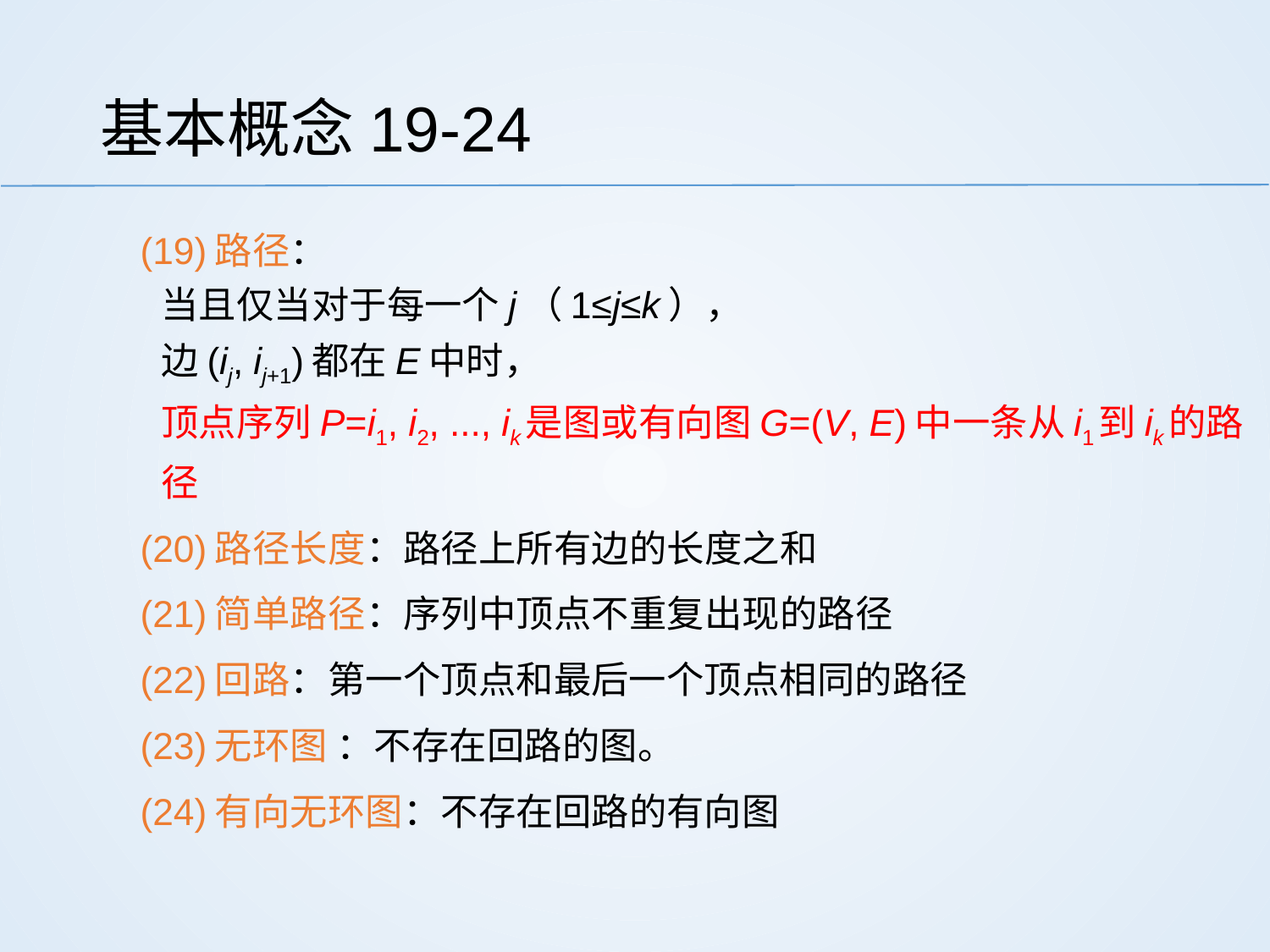

# 基本概念19-24
(19)路径：
当且仅当对于每一个j（1≤j≤k），
边(ij, ij+1)都在E中时，
顶点序列P=i1, i2, ..., ik是图或有向图G=(V, E)中一条从i1到ik的路径
(20)路径长度：路径上所有边的长度之和
(21)简单路径：序列中顶点不重复出现的路径
(22)回路：第一个顶点和最后一个顶点相同的路径
(23)无环图 ：不存在回路的图。
(24)有向无环图：不存在回路的有向图
14